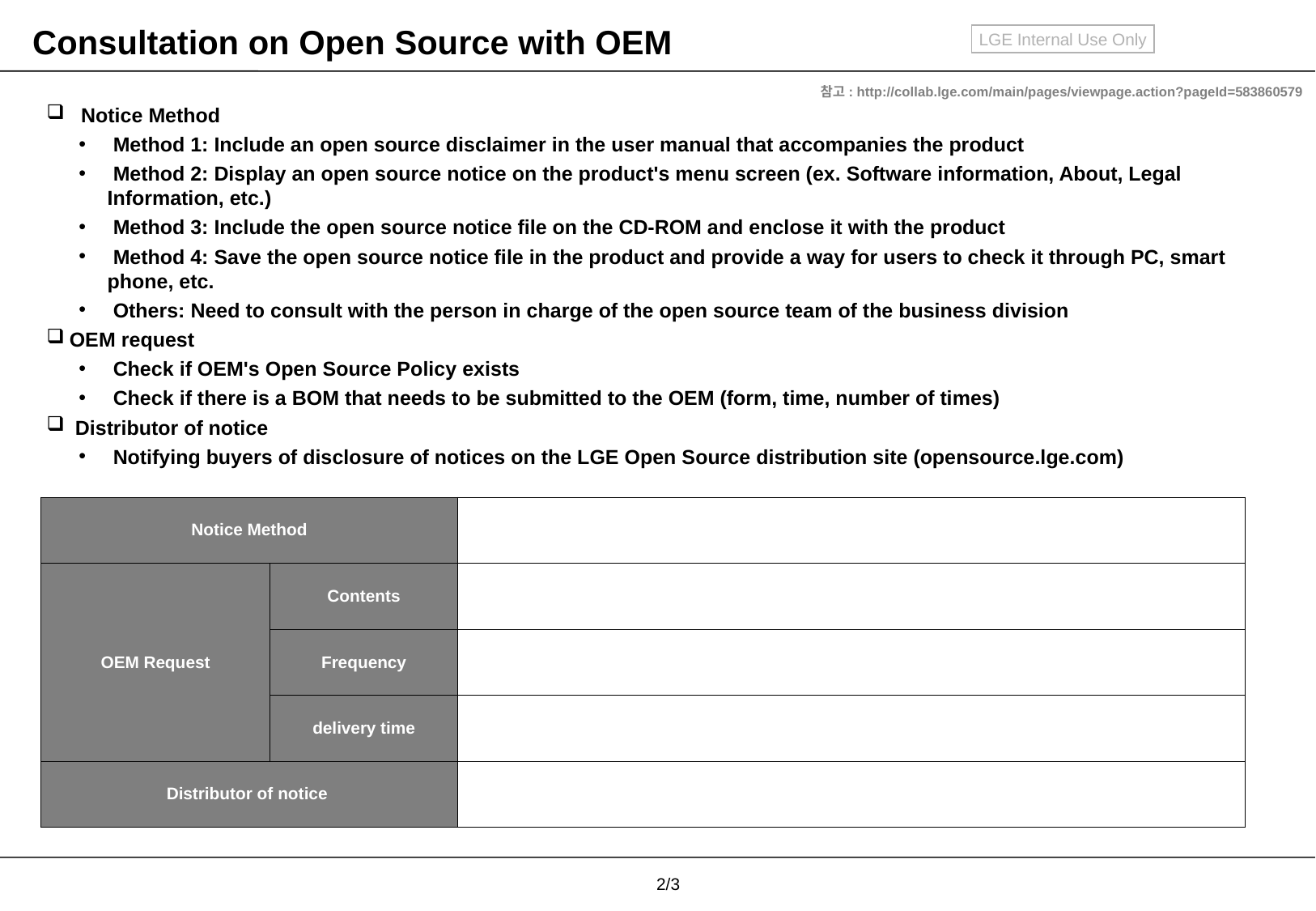

Consultation on Open Source with OEM
참고: http://collab.lge.com/main/pages/viewpage.action?pageId=583860579
 Notice Method
 Method 1: Include an open source disclaimer in the user manual that accompanies the product
 Method 2: Display an open source notice on the product's menu screen (ex. Software information, About, Legal Information, etc.)
 Method 3: Include the open source notice file on the CD-ROM and enclose it with the product
 Method 4: Save the open source notice file in the product and provide a way for users to check it through PC, smart phone, etc.
 Others: Need to consult with the person in charge of the open source team of the business division
OEM request
 Check if OEM's Open Source Policy exists
 Check if there is a BOM that needs to be submitted to the OEM (form, time, number of times)
 Distributor of notice
 Notifying buyers of disclosure of notices on the LGE Open Source distribution site (opensource.lge.com)
| Notice Method |  |  |
| --- | --- | --- |
| OEM Request | Contents |  |
|  | Frequency |  |
|  | delivery time |  |
| Distributor of notice |  |  |
2/3